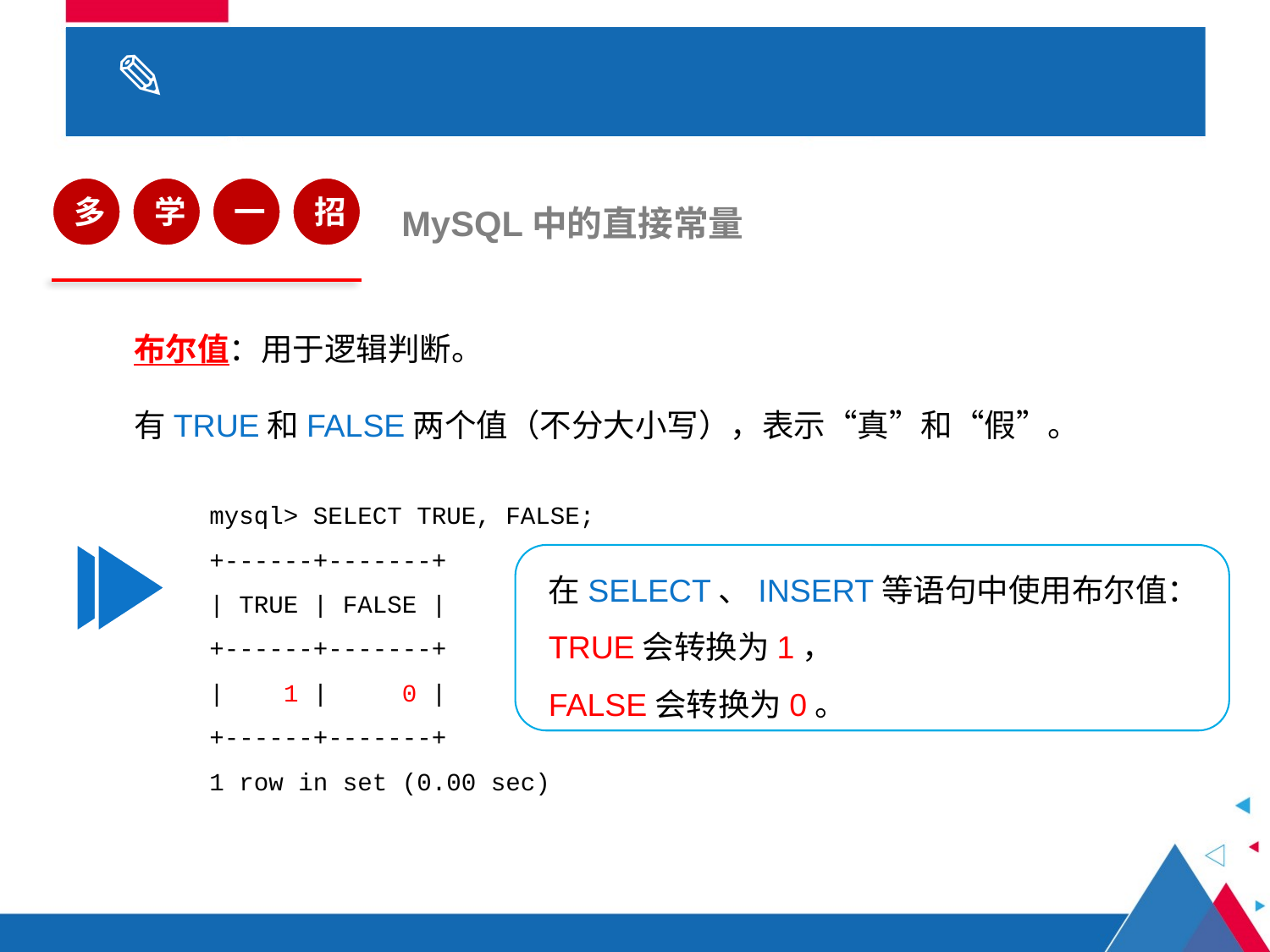

# 3.1 数据类型
多
学
一
招
MySQL中的直接常量
布尔值：用于逻辑判断。

有TRUE和FALSE两个值（不分大小写），表示“真”和“假”。
mysql> SELECT TRUE, FALSE;
+------+-------+
| TRUE | FALSE |
+------+-------+
|    1 |     0 |
+------+-------+
1 row in set (0.00 sec)

在SELECT、INSERT等语句中使用布尔值：
TRUE会转换为1，
FALSE会转换为0。